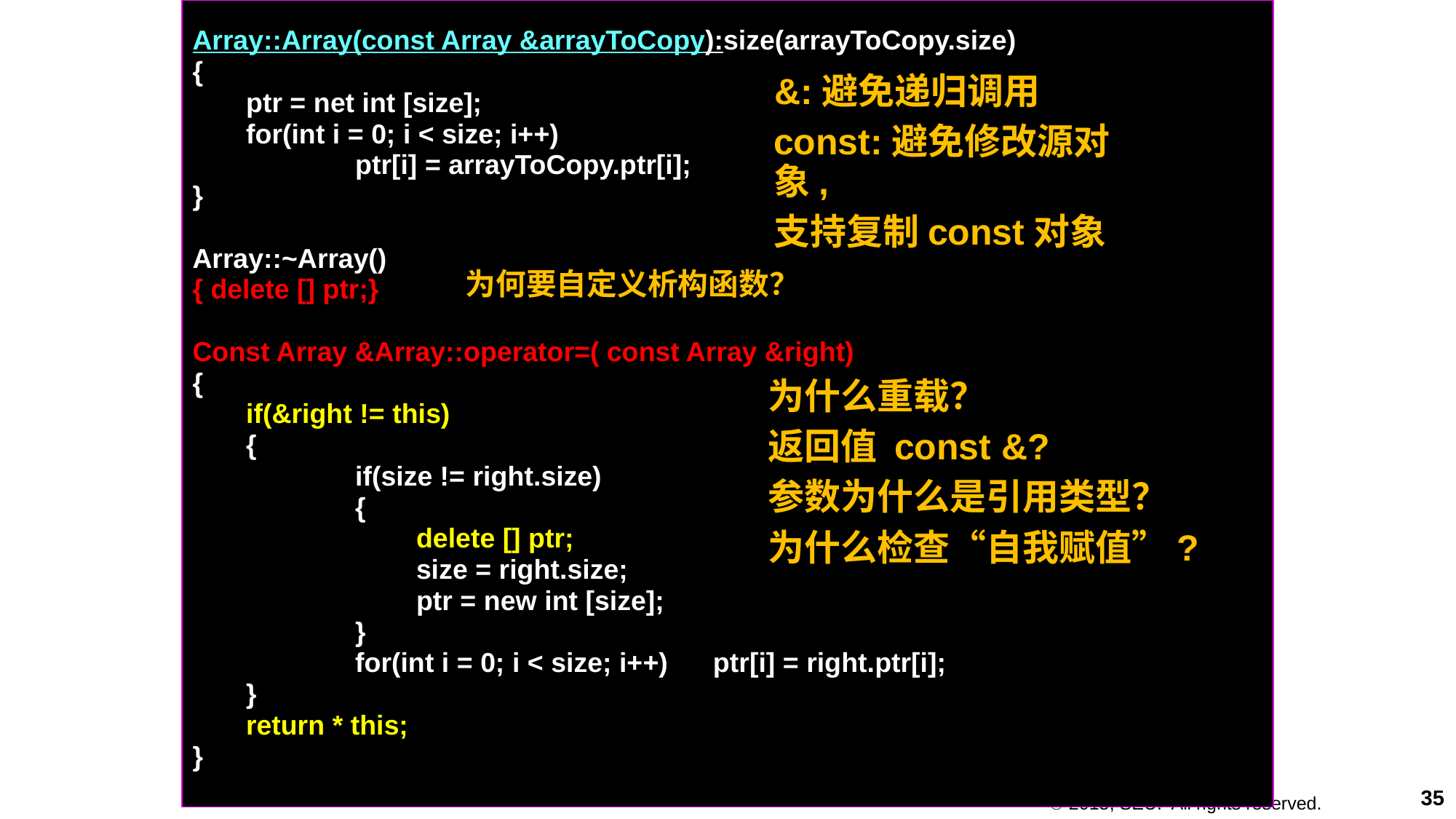

Array::Array(const Array &arrayToCopy):size(arrayToCopy.size)
{
	ptr = net int [size];
	for(int i = 0; i < size; i++)
		ptr[i] = arrayToCopy.ptr[i];
}

Array::~Array()
{ delete [] ptr;}

Const Array &Array::operator=( const Array &right)
{
	if(&right != this)
	{
		if(size != right.size)
		{
		        delete [] ptr;
		        size = right.size;
          	        ptr = new int [size];
		}
		for(int i = 0; i < size; i++)	    ptr[i] = right.ptr[i];
	}
	return * this;
}

#
&:避免递归调用
const:避免修改源对象,
支持复制const对象

为何要自定义析构函数？
为什么重载？
返回值 const &?
参数为什么是引用类型？
为什么检查“自我赋值”?